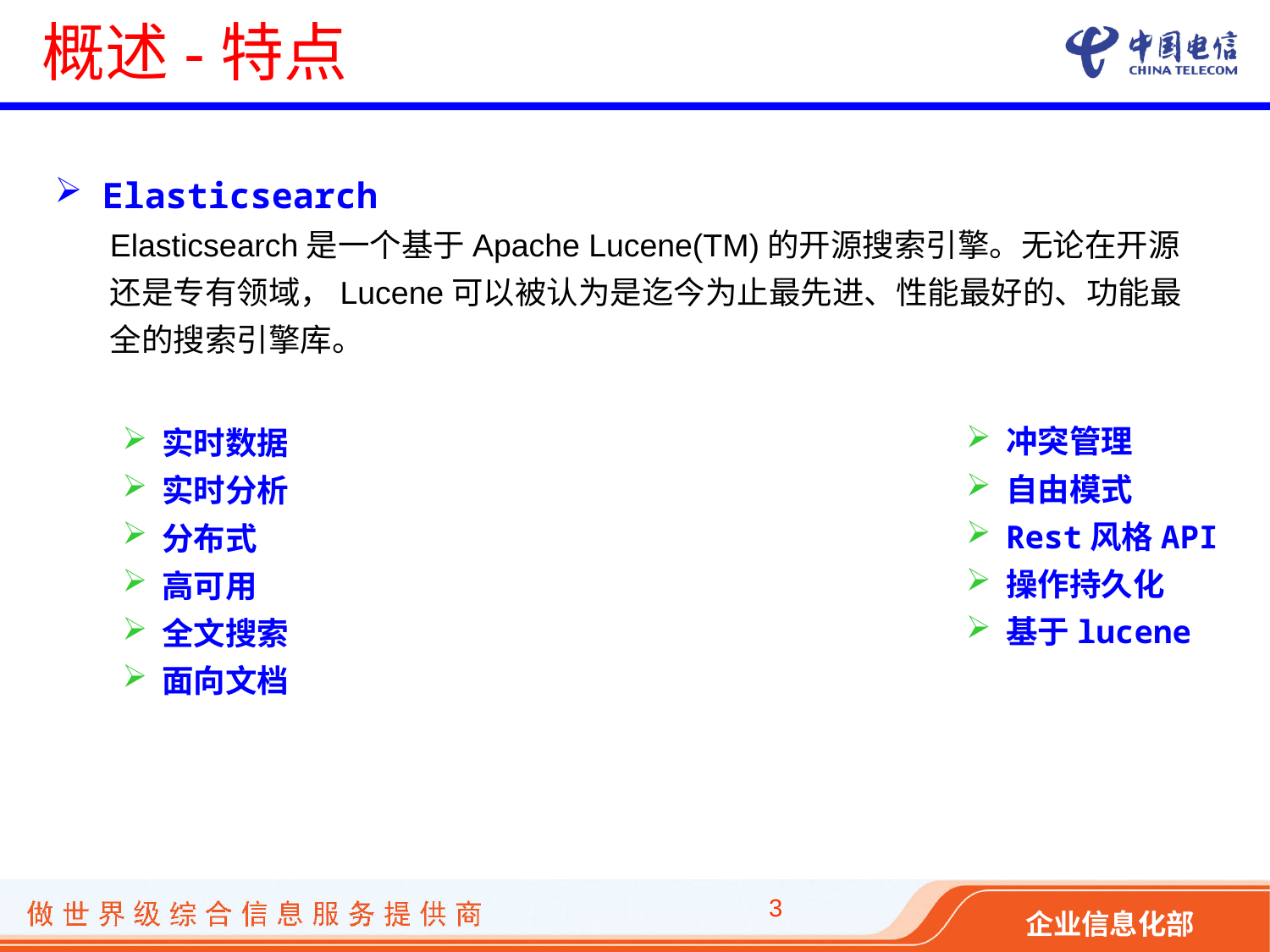

# 概述-特点
Elasticsearch
Elasticsearch是一个基于Apache Lucene(TM)的开源搜索引擎。无论在开源还是专有领域，Lucene可以被认为是迄今为止最先进、性能最好的、功能最全的搜索引擎库。
冲突管理
自由模式
Rest风格API
操作持久化
基于lucene

实时数据
实时分析
分布式
高可用
全文搜索
面向文档